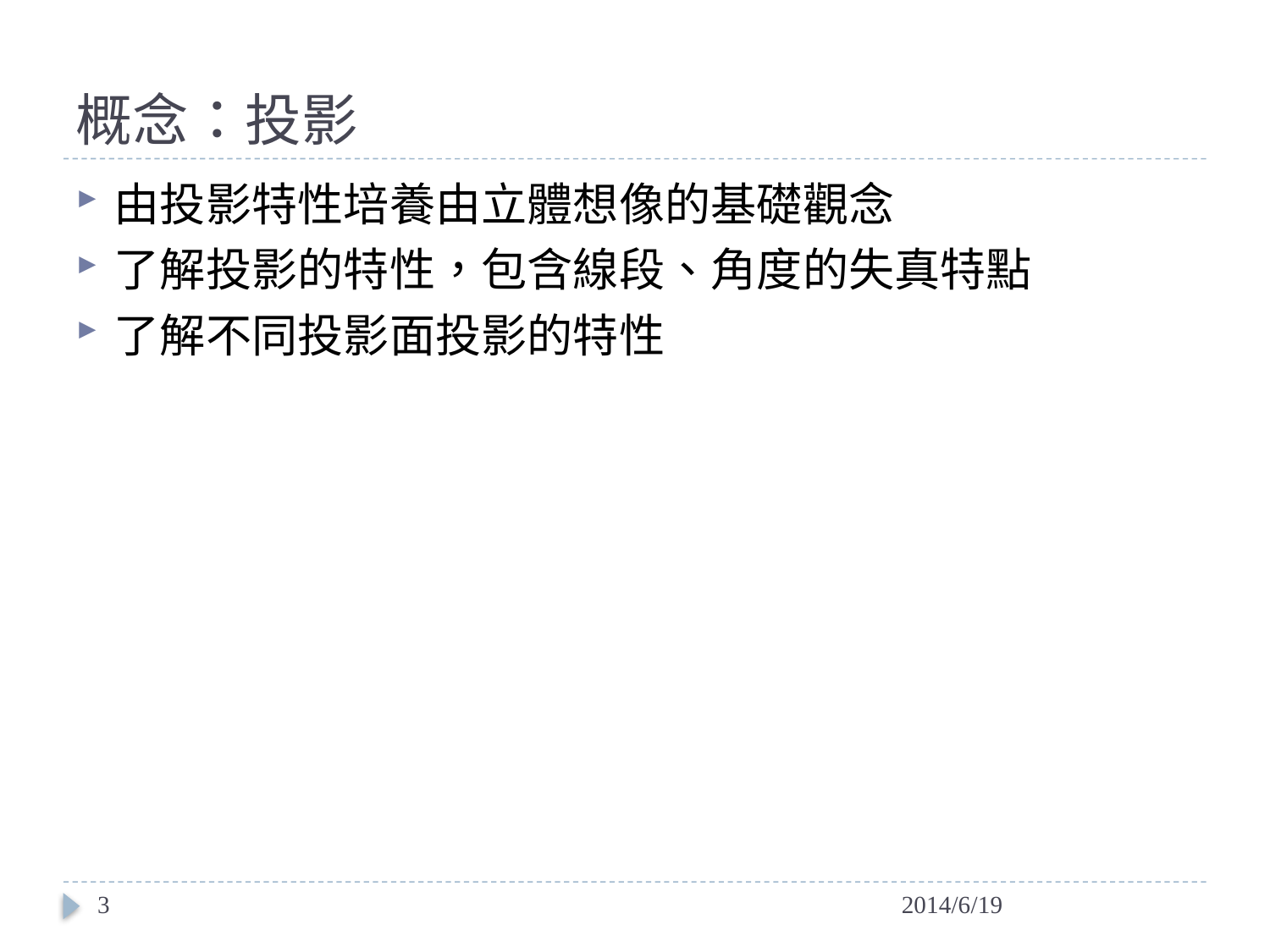

# 概念：投影
由投影特性培養由立體想像的基礎觀念
了解投影的特性，包含線段、角度的失真特點
了解不同投影面投影的特性

3
2014/6/19